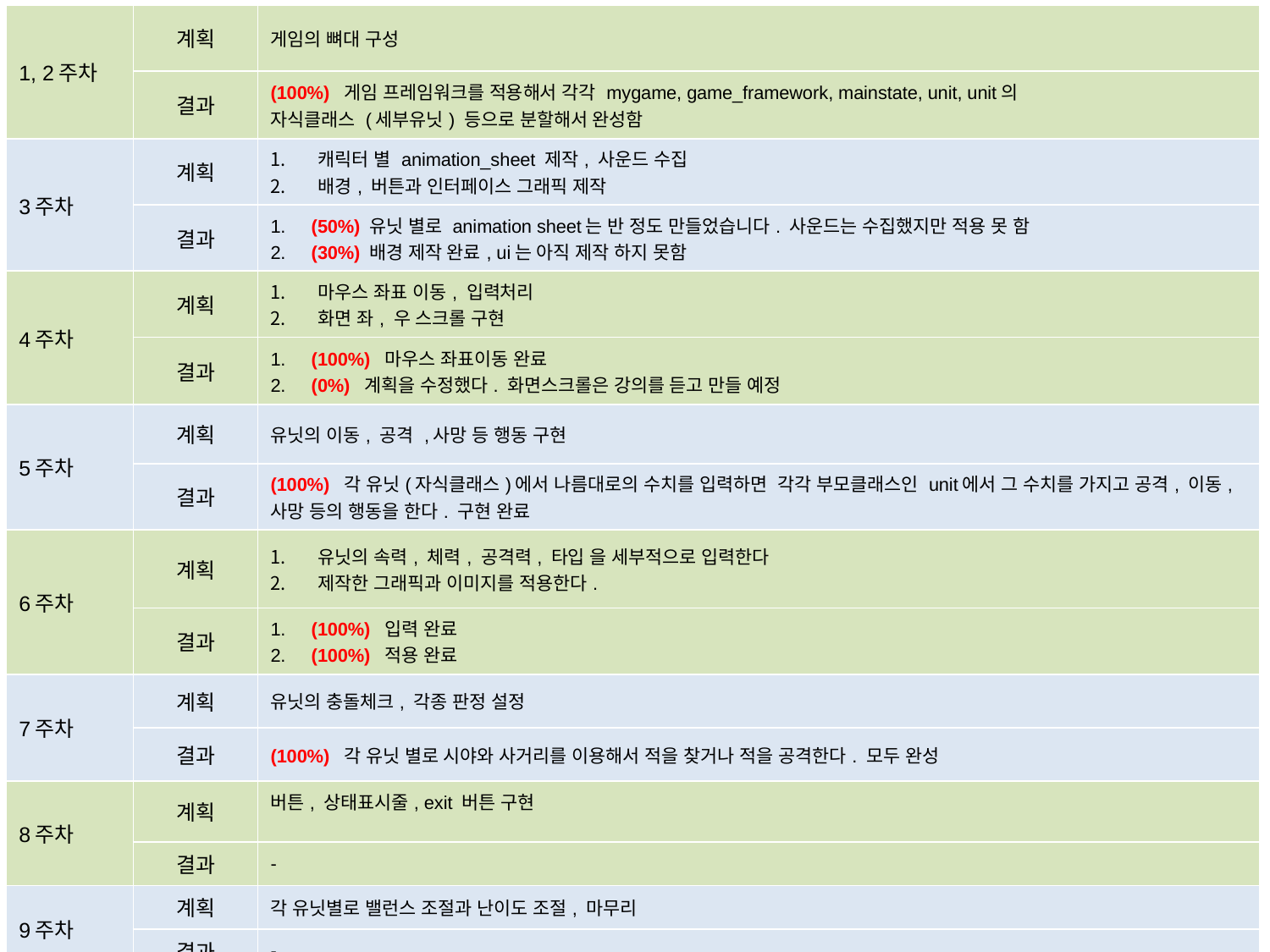

| 1, 2주차 | 계획 | 게임의 뼈대 구성 |
| --- | --- | --- |
|  | 결과 | (100%) 게임 프레임워크를 적용해서 각각 mygame, game\_framework, mainstate, unit, unit의 자식클래스 (세부유닛) 등으로 분할해서 완성함 |
| 3주차 | 계획 | 캐릭터 별 animation\_sheet 제작, 사운드 수집 배경, 버튼과 인터페이스 그래픽 제작 |
|  | 결과 | 1. (50%) 유닛 별로 animation sheet는 반 정도 만들었습니다. 사운드는 수집했지만 적용 못 함 2. (30%) 배경 제작 완료, ui는 아직 제작 하지 못함 |
| 4주차 | 계획 | 마우스 좌표 이동, 입력처리 화면 좌, 우 스크롤 구현 |
|  | 결과 | 1. (100%) 마우스 좌표이동 완료 2. (0%) 계획을 수정했다. 화면스크롤은 강의를 듣고 만들 예정 |
| 5주차 | 계획 | 유닛의 이동, 공격 ,사망 등 행동 구현 |
|  | 결과 | (100%) 각 유닛(자식클래스)에서 나름대로의 수치를 입력하면 각각 부모클래스인 unit에서 그 수치를 가지고 공격, 이동, 사망 등의 행동을 한다. 구현 완료 |
| 6주차 | 계획 | 유닛의 속력, 체력, 공격력, 타입 을 세부적으로 입력한다 제작한 그래픽과 이미지를 적용한다. |
|  | 결과 | 1. (100%) 입력 완료 2. (100%) 적용 완료 |
| 7주차 | 계획 | 유닛의 충돌체크, 각종 판정 설정 |
|  | 결과 | (100%) 각 유닛 별로 시야와 사거리를 이용해서 적을 찾거나 적을 공격한다. 모두 완성 |
| 8주차 | 계획 | 버튼, 상태표시줄, exit 버튼 구현 |
|  | 결과 | - |
| 9주차 | 계획 | 각 유닛별로 밸런스 조절과 난이도 조절, 마무리 |
|  | 결과 | - |